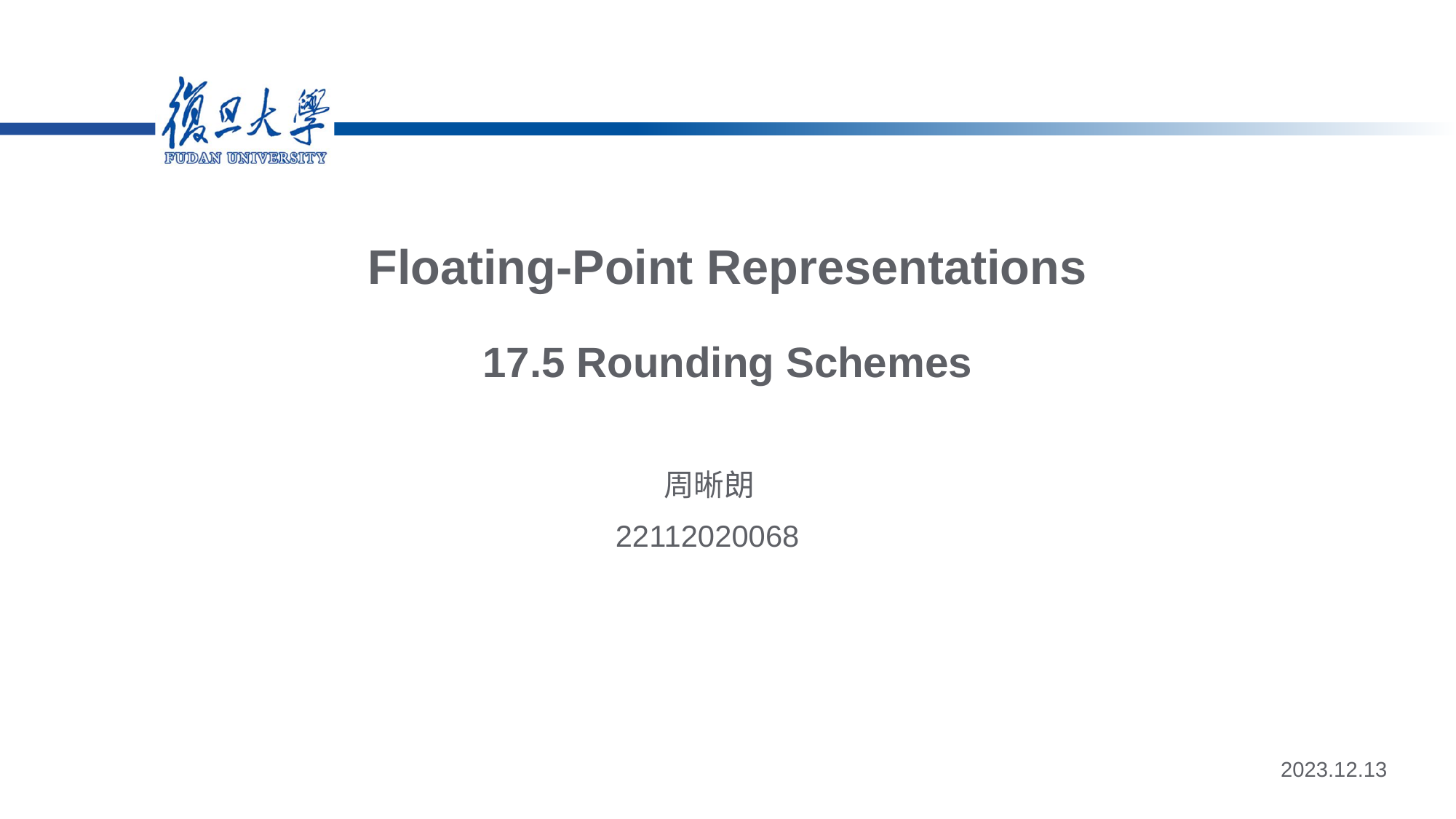

# Floating-Point Representations 17.5 Rounding Schemes
周晰朗
22112020068
2023.12.13